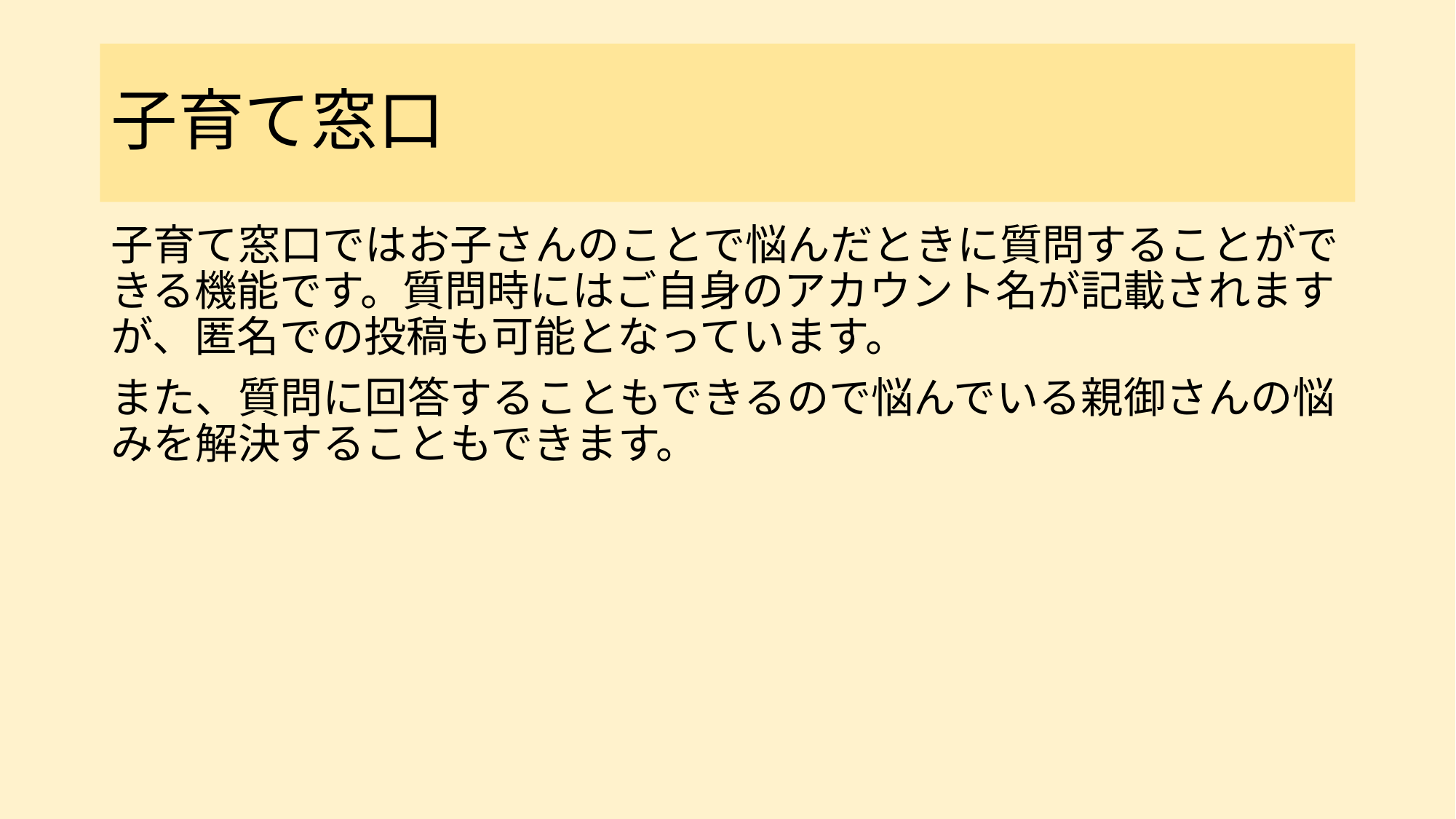

# 子育て窓口
子育て窓口ではお子さんのことで悩んだときに質問することができる機能です。質問時にはご自身のアカウント名が記載されますが、匿名での投稿も可能となっています。
また、質問に回答することもできるので悩んでいる親御さんの悩みを解決することもできます。